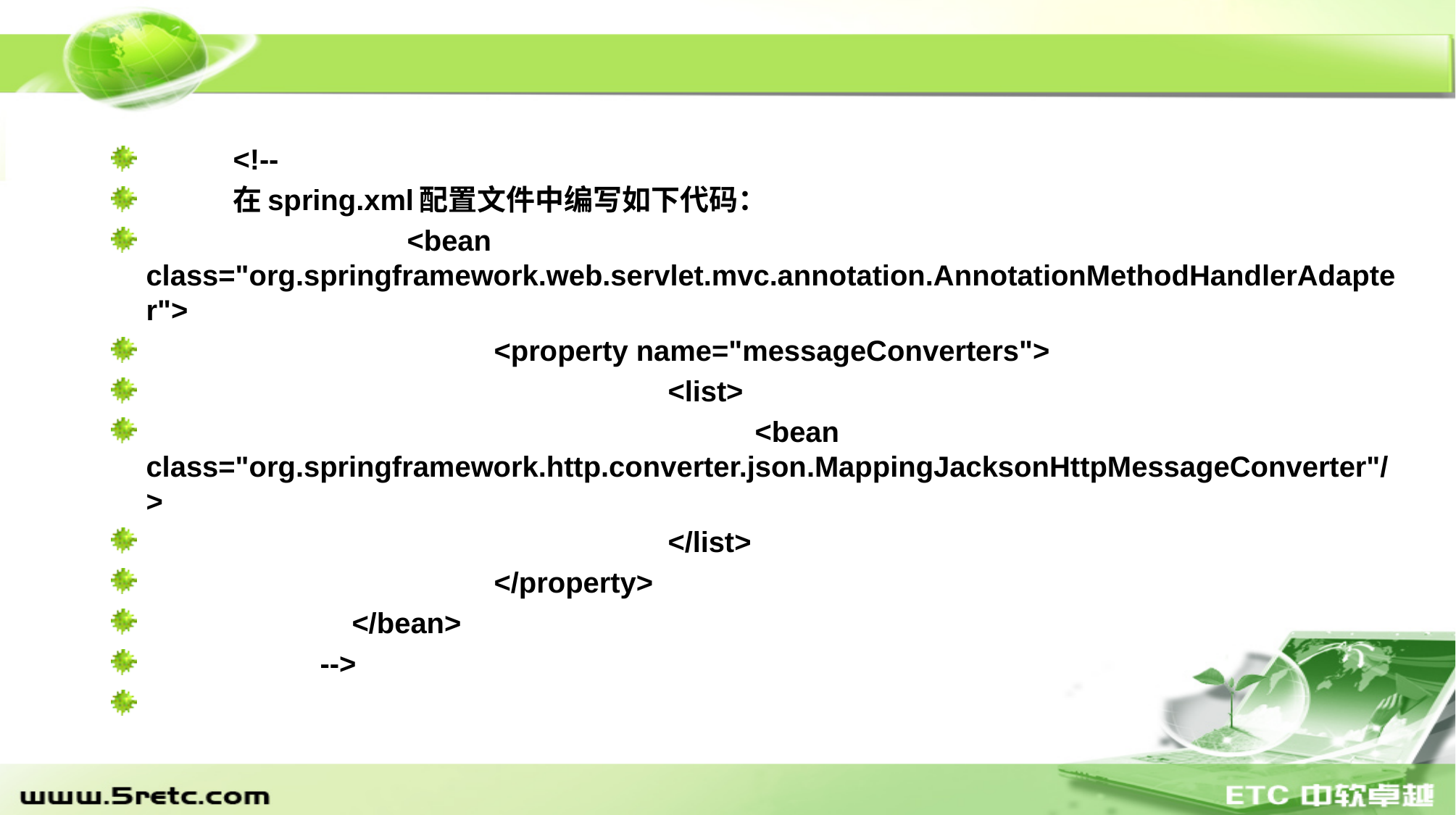

#
	<!--
	在spring.xml配置文件中编写如下代码：
			<bean class="org.springframework.web.servlet.mvc.annotation.AnnotationMethodHandlerAdapter">
				<property name="messageConverters">
						<list>
							<bean class="org.springframework.http.converter.json.MappingJacksonHttpMessageConverter"/>
						</list>
				</property>
		    </bean>
		-->